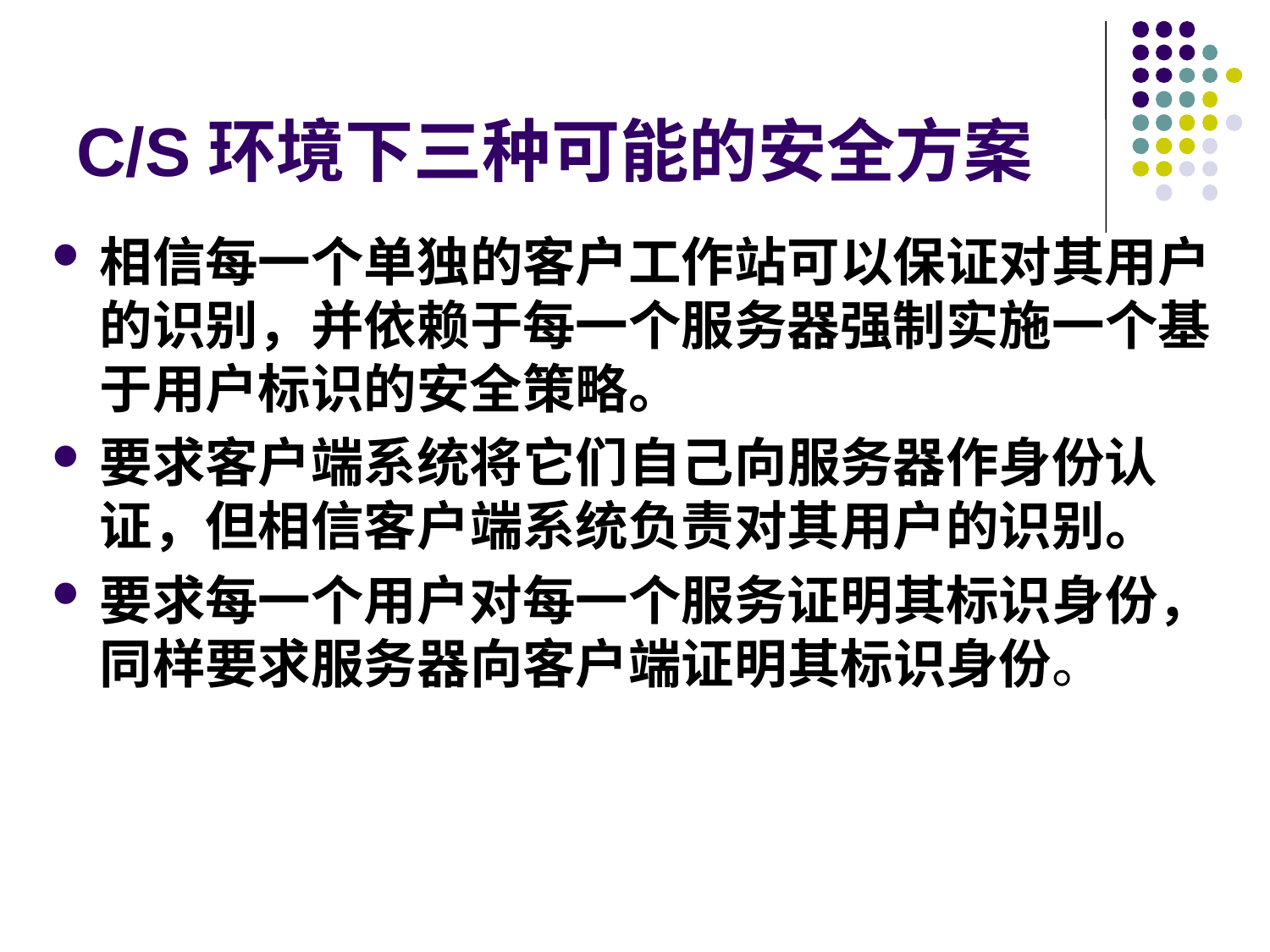

# C/S环境下三种可能的安全方案
相信每一个单独的客户工作站可以保证对其用户的识别，并依赖于每一个服务器强制实施一个基于用户标识的安全策略。
要求客户端系统将它们自己向服务器作身份认证，但相信客户端系统负责对其用户的识别。
要求每一个用户对每一个服务证明其标识身份，同样要求服务器向客户端证明其标识身份。